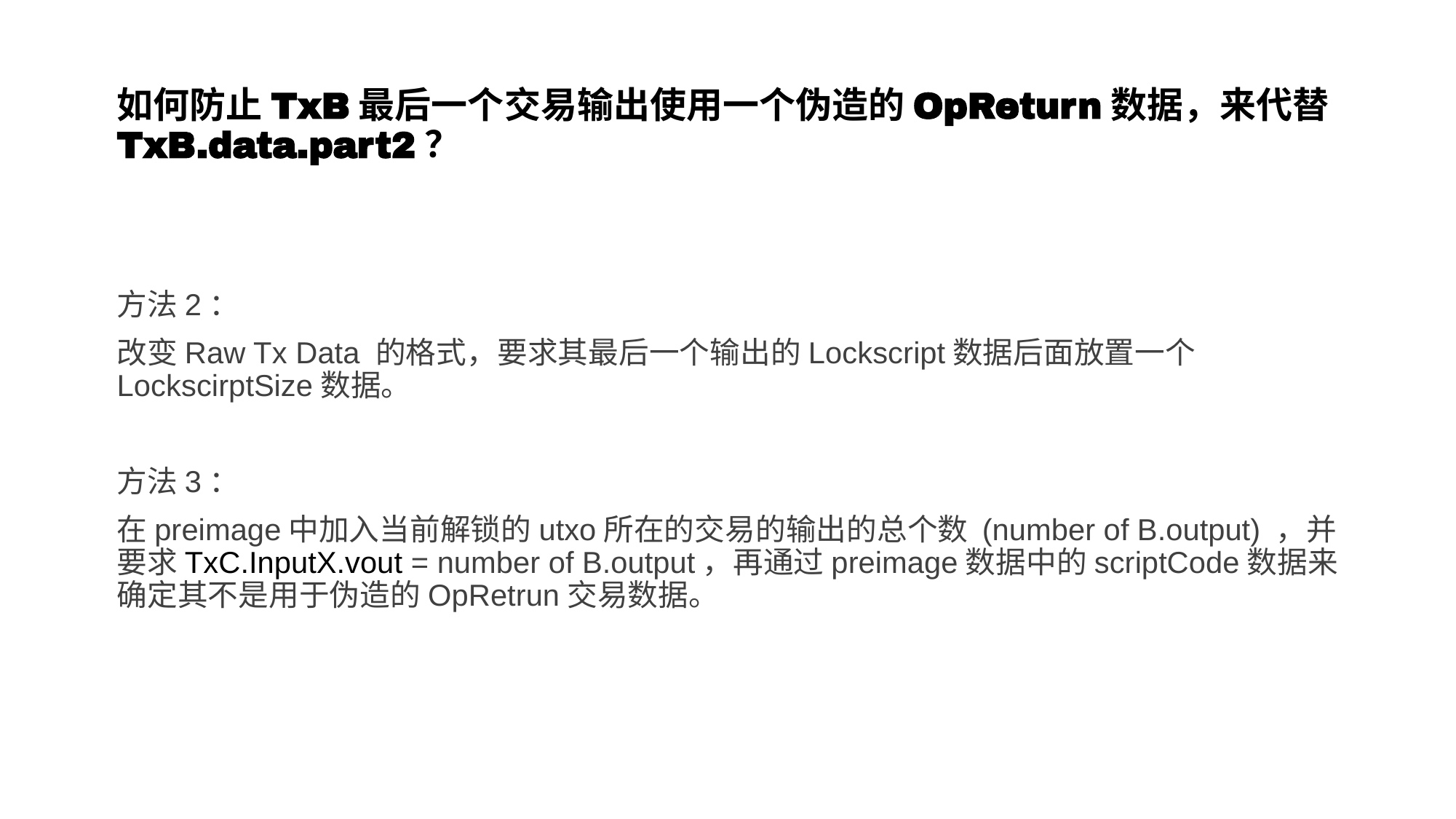

# 如何防止TxB最后一个交易输出使用一个伪造的OpReturn数据，来代替TxB.data.part2？
方法2：
改变Raw Tx Data 的格式，要求其最后一个输出的Lockscript数据后面放置一个LockscirptSize数据。

方法3：
在preimage中加入当前解锁的utxo所在的交易的输出的总个数 (number of B.output) ，并要求TxC.InputX.vout = number of B.output，再通过preimage数据中的scriptCode数据来确定其不是用于伪造的OpRetrun交易数据。